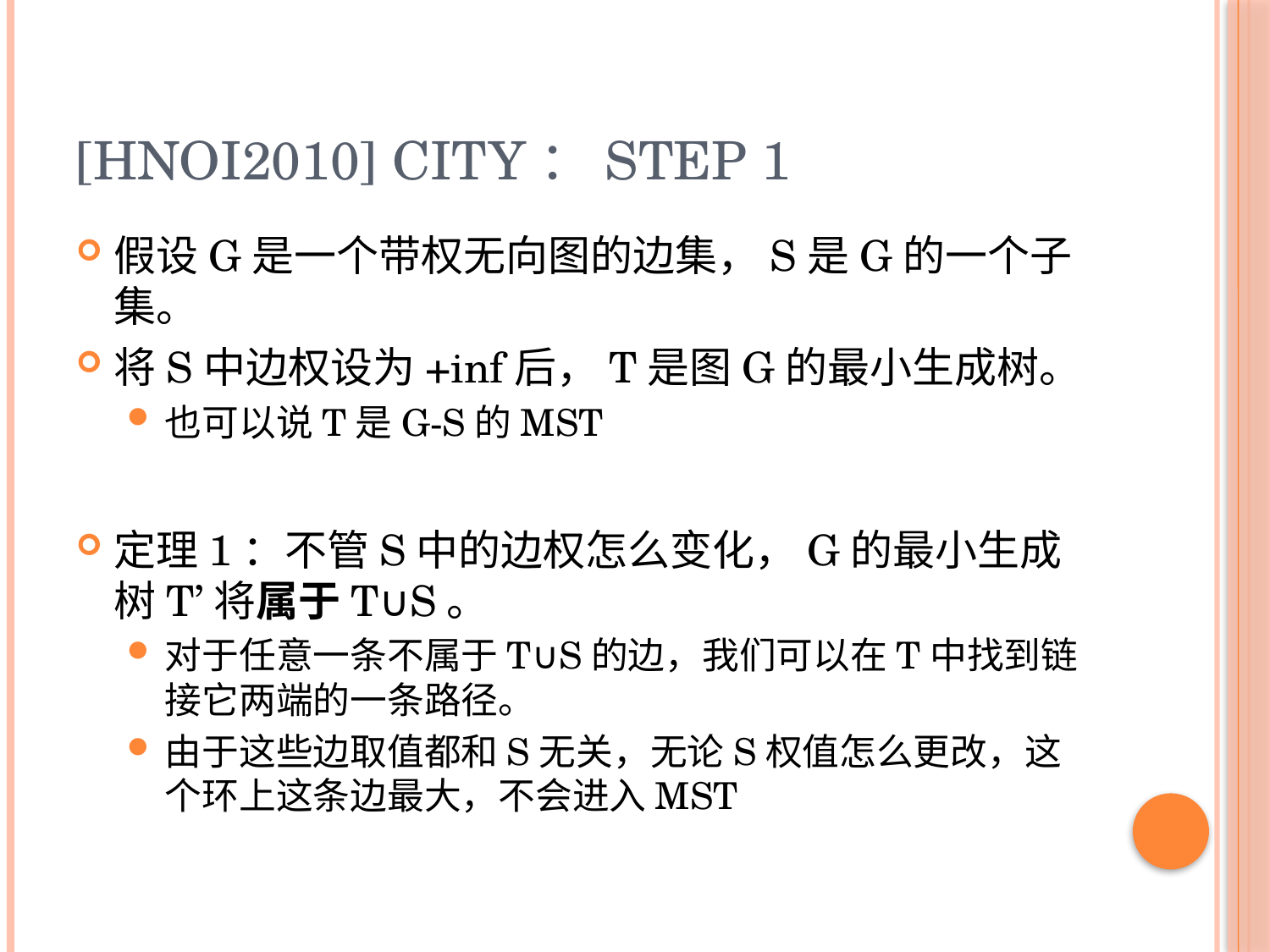

# [HNOI2010] City：Step 1
假设G是一个带权无向图的边集，S是G的一个子集。
将S中边权设为+inf后，T是图G的最小生成树。
也可以说T是G-S的MST

定理1：不管S中的边权怎么变化，G的最小生成树T’将属于T∪S。
对于任意一条不属于T∪S的边，我们可以在T中找到链接它两端的一条路径。
由于这些边取值都和S无关，无论S权值怎么更改，这个环上这条边最大，不会进入MST